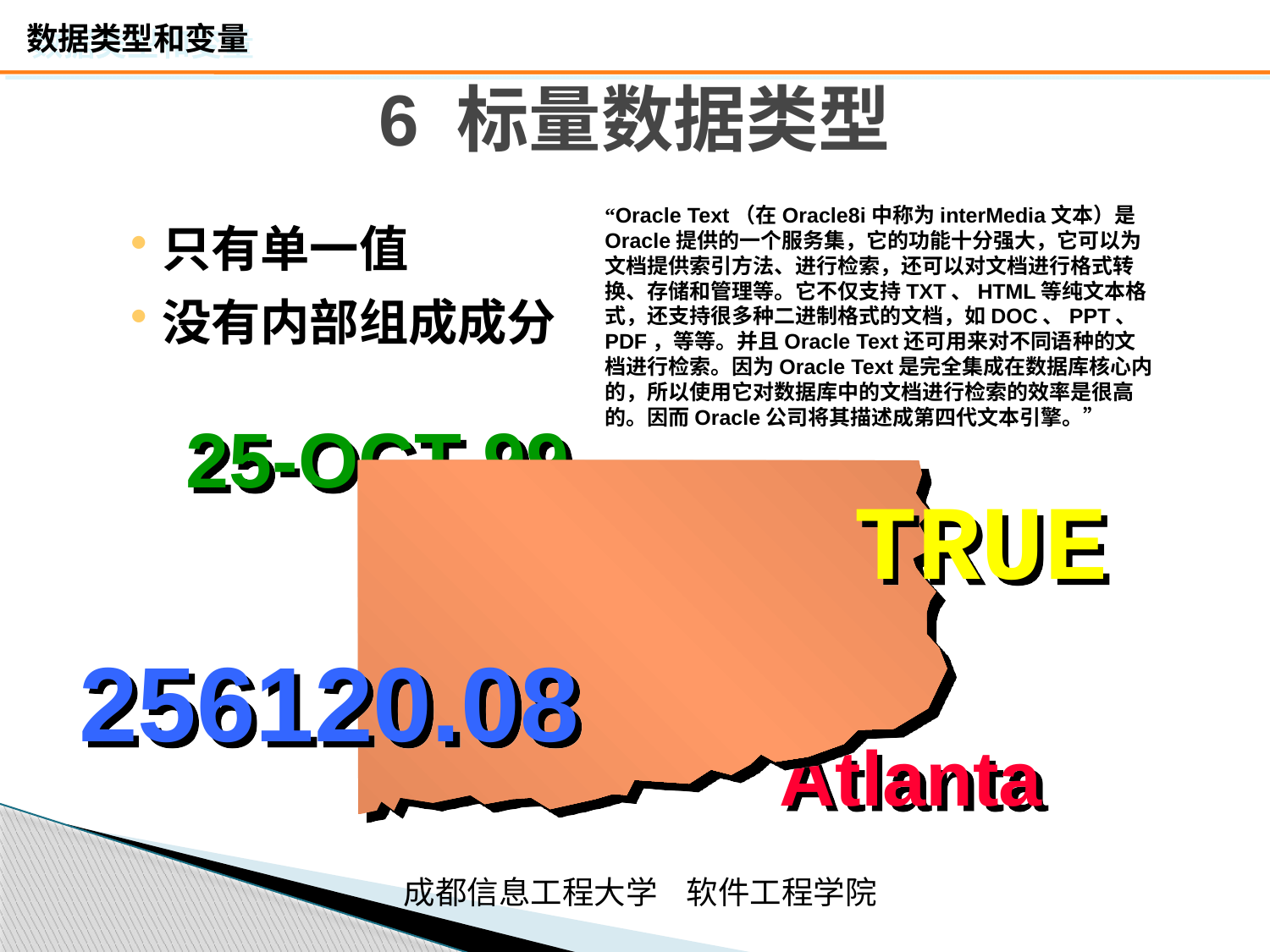

# 6 标量数据类型
“Oracle Text（在Oracle8i中称为interMedia文本）是Oracle提供的一个服务集，它的功能十分强大，它可以为文档提供索引方法、进行检索，还可以对文档进行格式转换、存储和管理等。它不仅支持TXT、HTML等纯文本格式，还支持很多种二进制格式的文档，如DOC、PPT、PDF，等等。并且Oracle Text还可用来对不同语种的文档进行检索。因为Oracle Text是完全集成在数据库核心内的，所以使用它对数据库中的文档进行检索的效率是很高的。因而Oracle公司将其描述成第四代文本引擎。”
只有单一值
没有内部组成成分
25-OCT-99
TRUE

256120.08
Atlanta